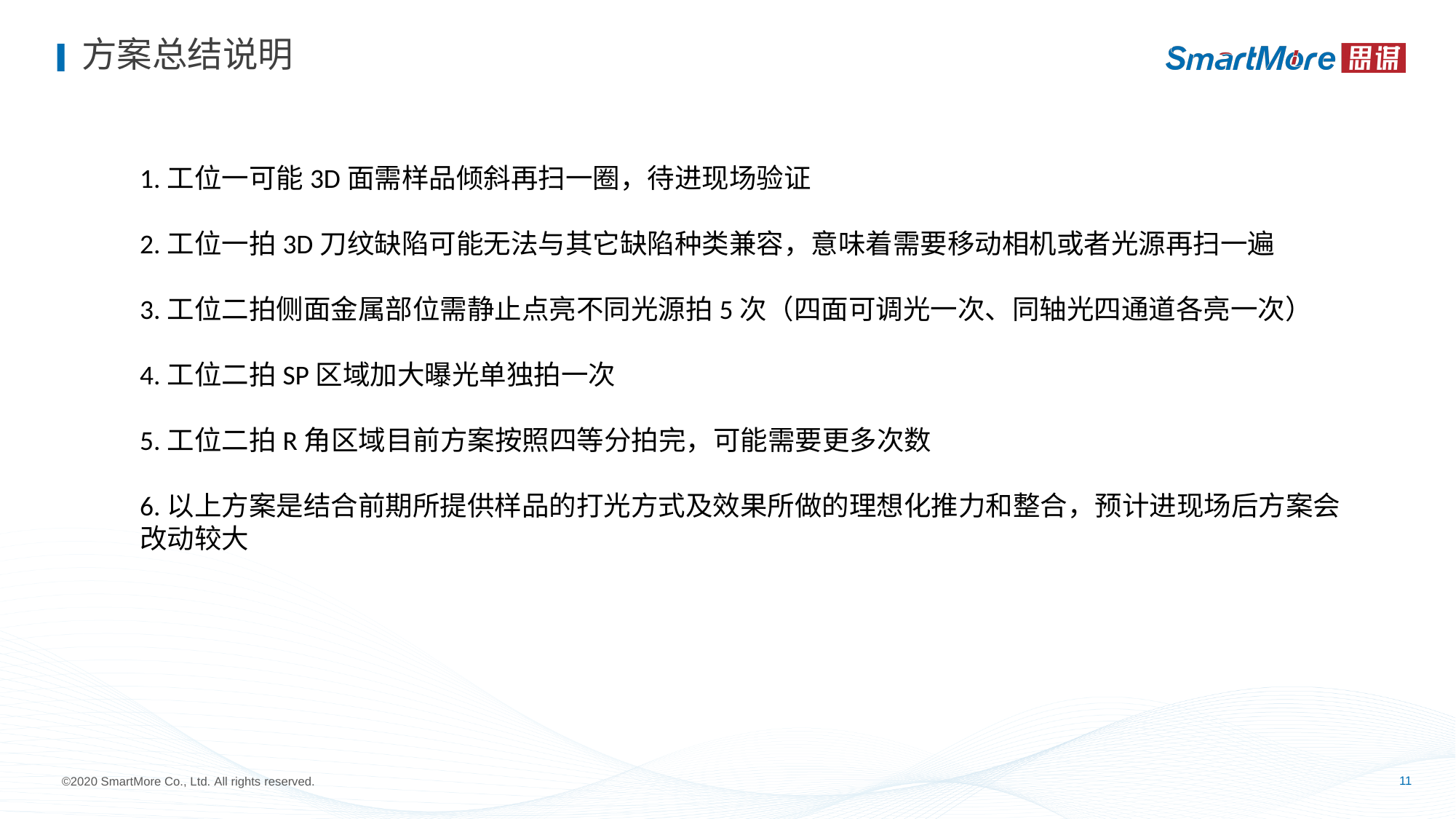

# 方案总结说明
1.工位一可能3D面需样品倾斜再扫一圈，待进现场验证

2.工位一拍3D刀纹缺陷可能无法与其它缺陷种类兼容，意味着需要移动相机或者光源再扫一遍

3.工位二拍侧面金属部位需静止点亮不同光源拍5次（四面可调光一次、同轴光四通道各亮一次）

4.工位二拍SP区域加大曝光单独拍一次

5.工位二拍R角区域目前方案按照四等分拍完，可能需要更多次数

6.以上方案是结合前期所提供样品的打光方式及效果所做的理想化推力和整合，预计进现场后方案会改动较大